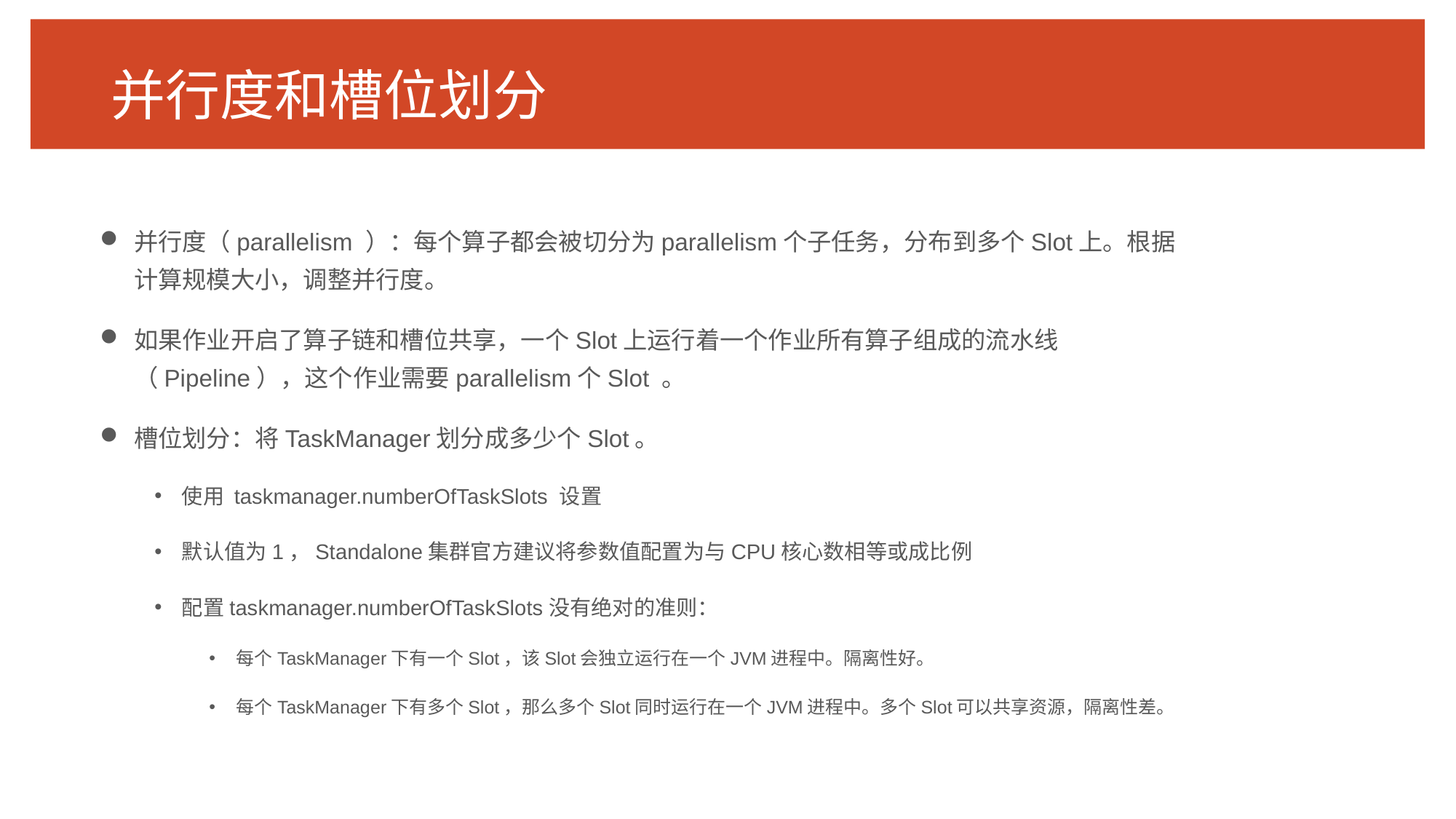

# 并行度和槽位划分
并行度（parallelism ）：每个算子都会被切分为parallelism个子任务，分布到多个Slot上。根据计算规模大小，调整并行度。
如果作业开启了算子链和槽位共享，一个Slot上运行着一个作业所有算子组成的流水线（Pipeline），这个作业需要parallelism个Slot 。
槽位划分：将TaskManager划分成多少个Slot。
使用 taskmanager.numberOfTaskSlots 设置
默认值为1，Standalone集群官方建议将参数值配置为与CPU核心数相等或成比例
配置taskmanager.numberOfTaskSlots没有绝对的准则：
每个TaskManager下有一个Slot，该Slot会独立运行在一个JVM进程中。隔离性好。
每个TaskManager下有多个Slot，那么多个Slot同时运行在一个JVM进程中。多个Slot可以共享资源，隔离性差。